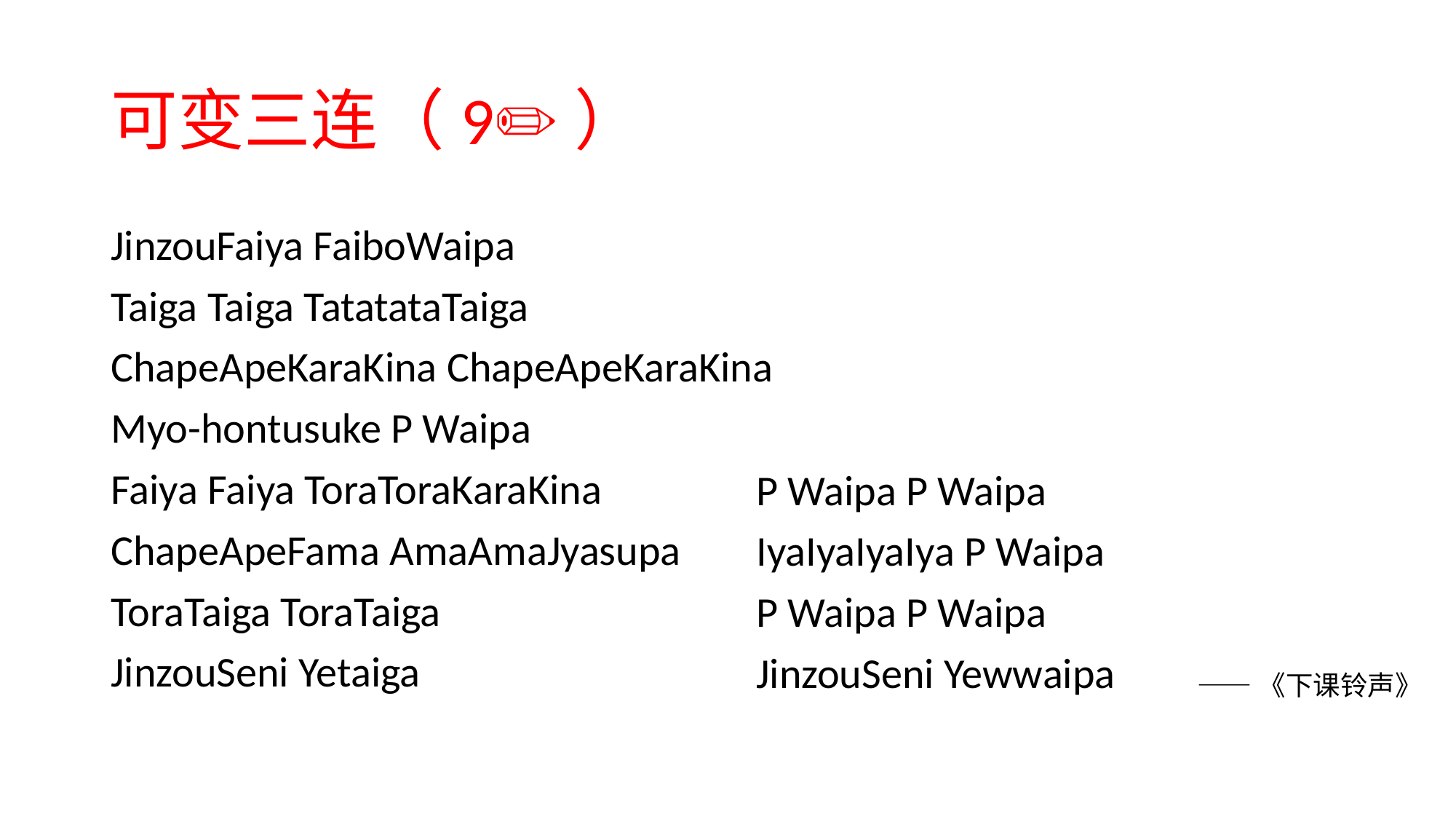

# 可变三连（9✏️）
JinzouFaiya FaiboWaipa
Taiga Taiga TatatataTaiga
ChapeApeKaraKina ChapeApeKaraKina
Myo-hontusuke P Waipa
Faiya Faiya ToraToraKaraKina
ChapeApeFama AmaAmaJyasupa
ToraTaiga ToraTaiga
JinzouSeni Yetaiga

P Waipa P Waipa
IyaIyaIyaIya P Waipa
P Waipa P Waipa
JinzouSeni Yewwaipa

——《下课铃声》